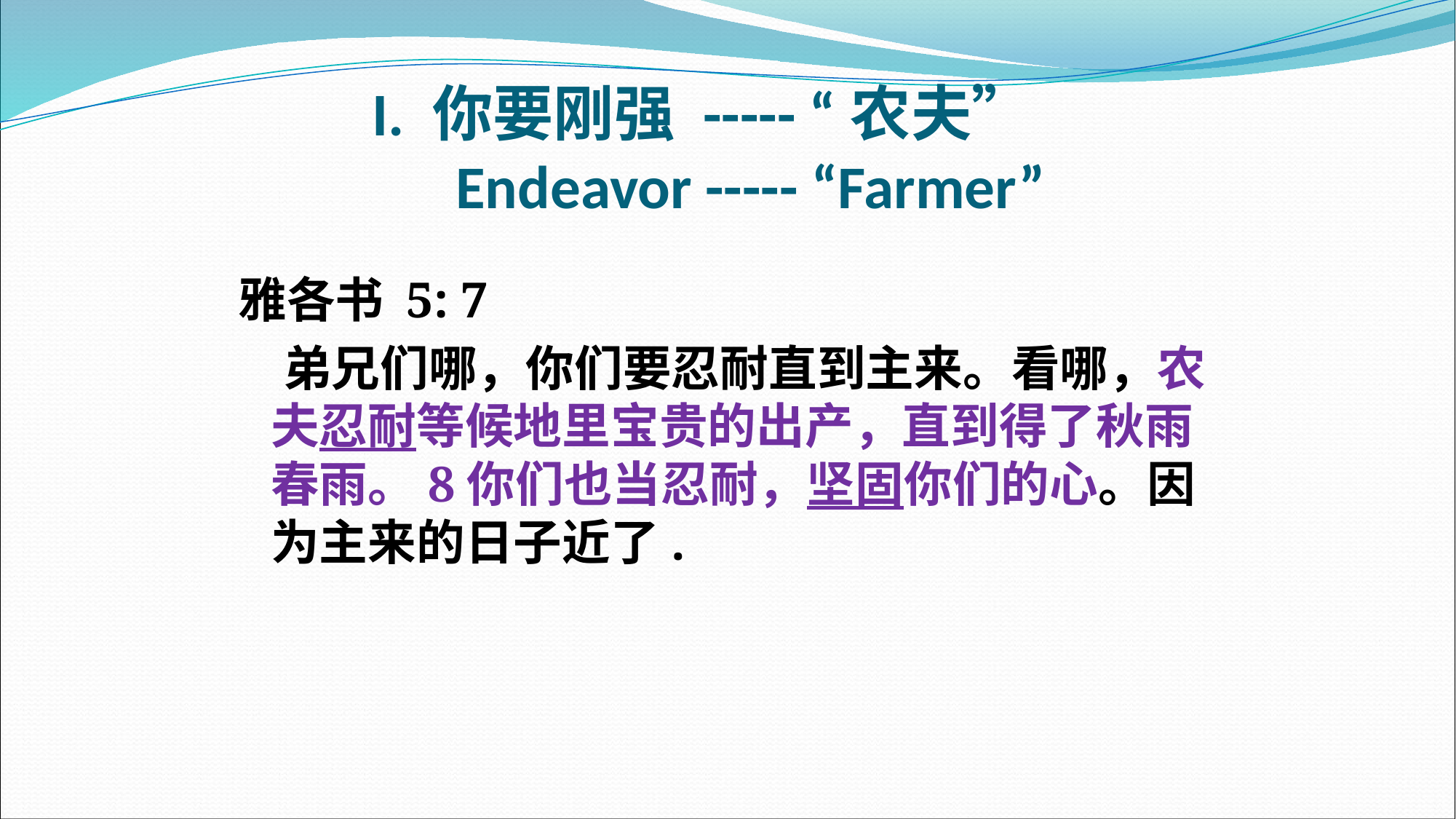

# I. 你要刚强 ----- “农夫” Endeavor ----- “Farmer”
雅各书 5: 7
   弟兄们哪，你们要忍耐直到主来。看哪，农夫忍耐等候地里宝贵的出产，直到得了秋雨春雨。8你们也当忍耐，坚固你们的心。因为主来的日子近了.